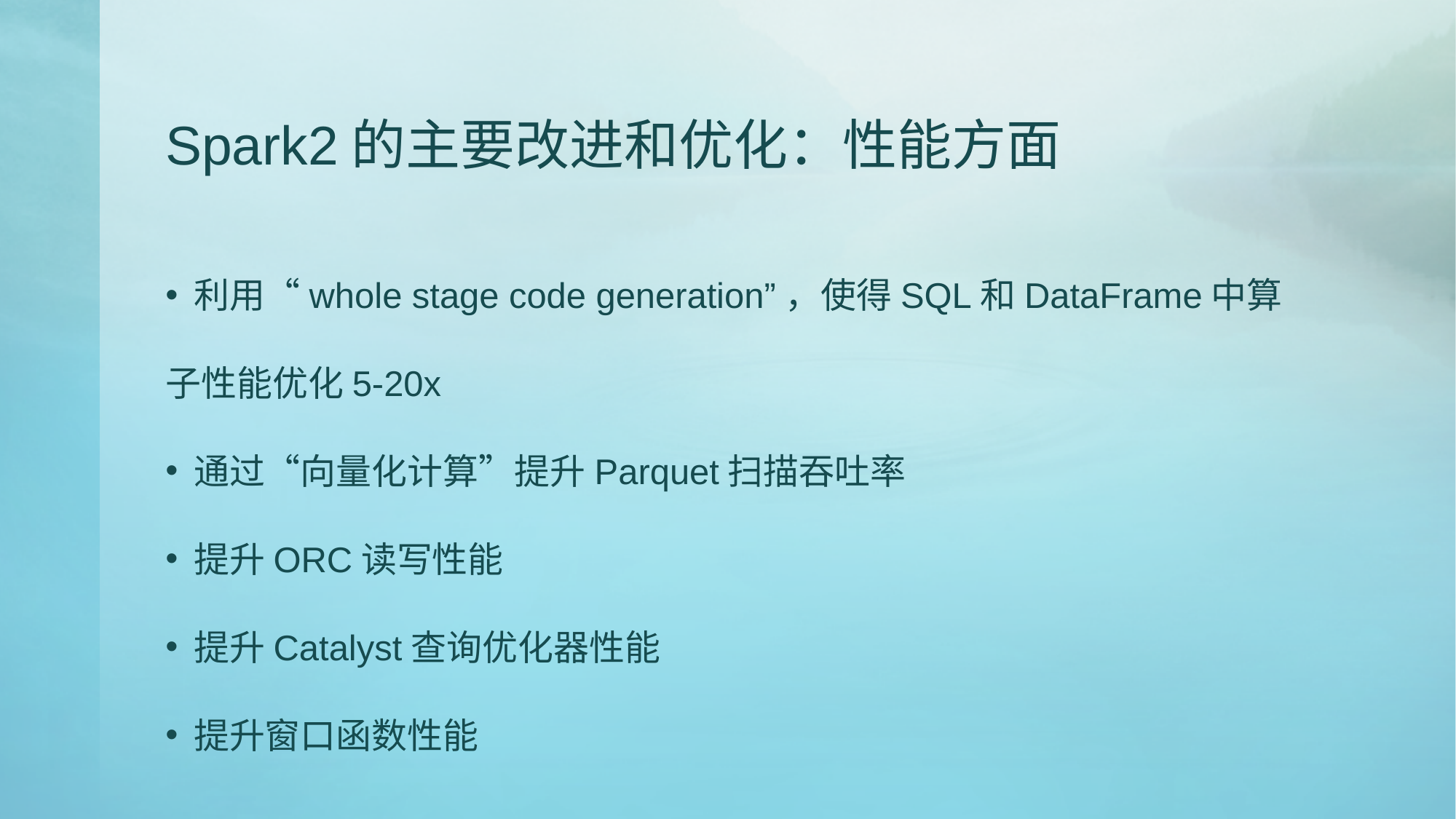

# Spark2的主要改进和优化：性能方面
利用“whole stage code generation”，使得SQL和DataFrame中算
子性能优化5-20x
通过“向量化计算”提升Parquet扫描吞吐率
提升ORC读写性能
提升Catalyst查询优化器性能
提升窗口函数性能